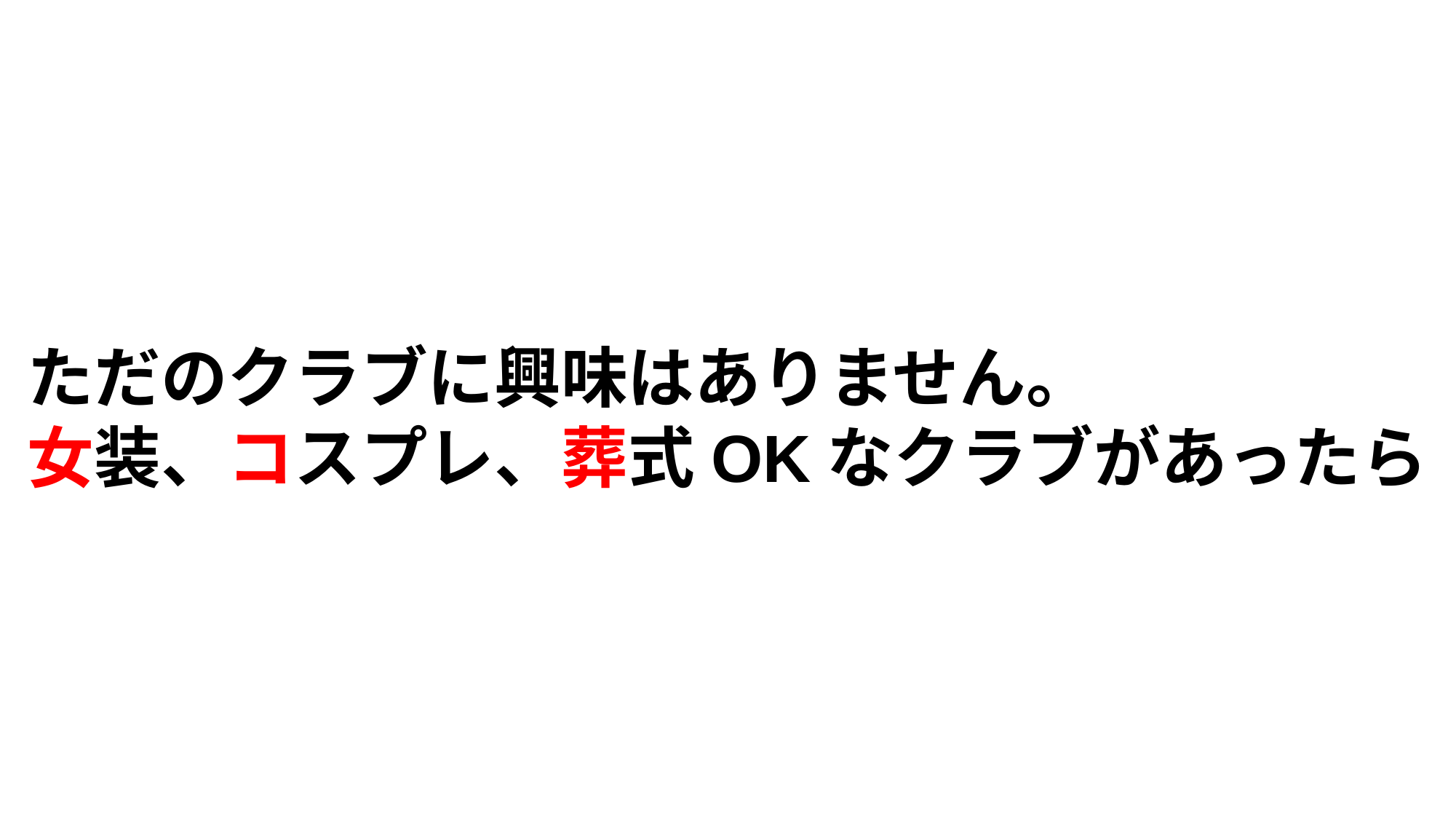

ただのクラブに興味はありません。
女装、コスプレ、葬式OKなクラブがあったら